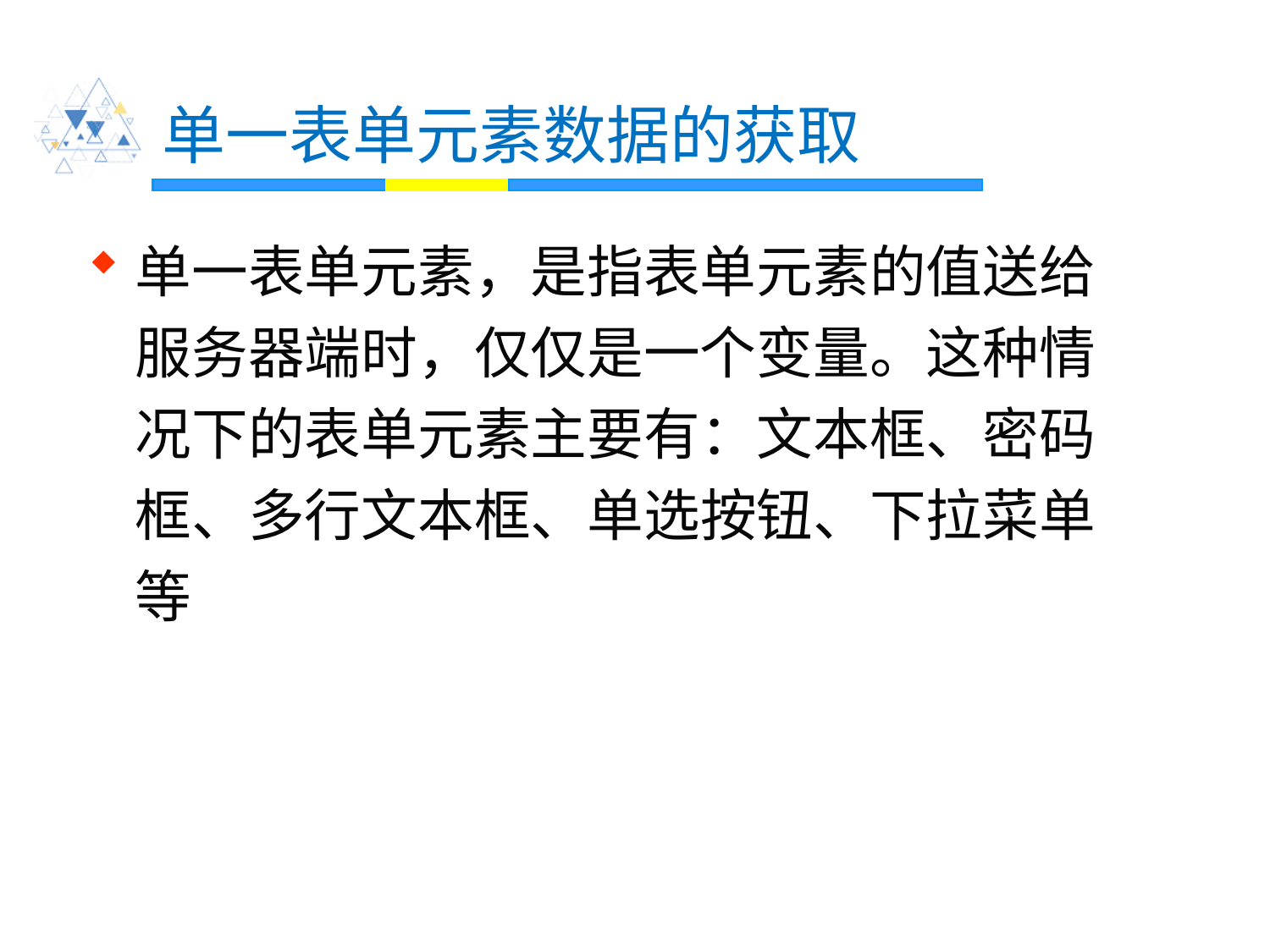

# 单一表单元素数据的获取
单一表单元素，是指表单元素的值送给服务器端时，仅仅是一个变量。这种情况下的表单元素主要有：文本框、密码框、多行文本框、单选按钮、下拉菜单等